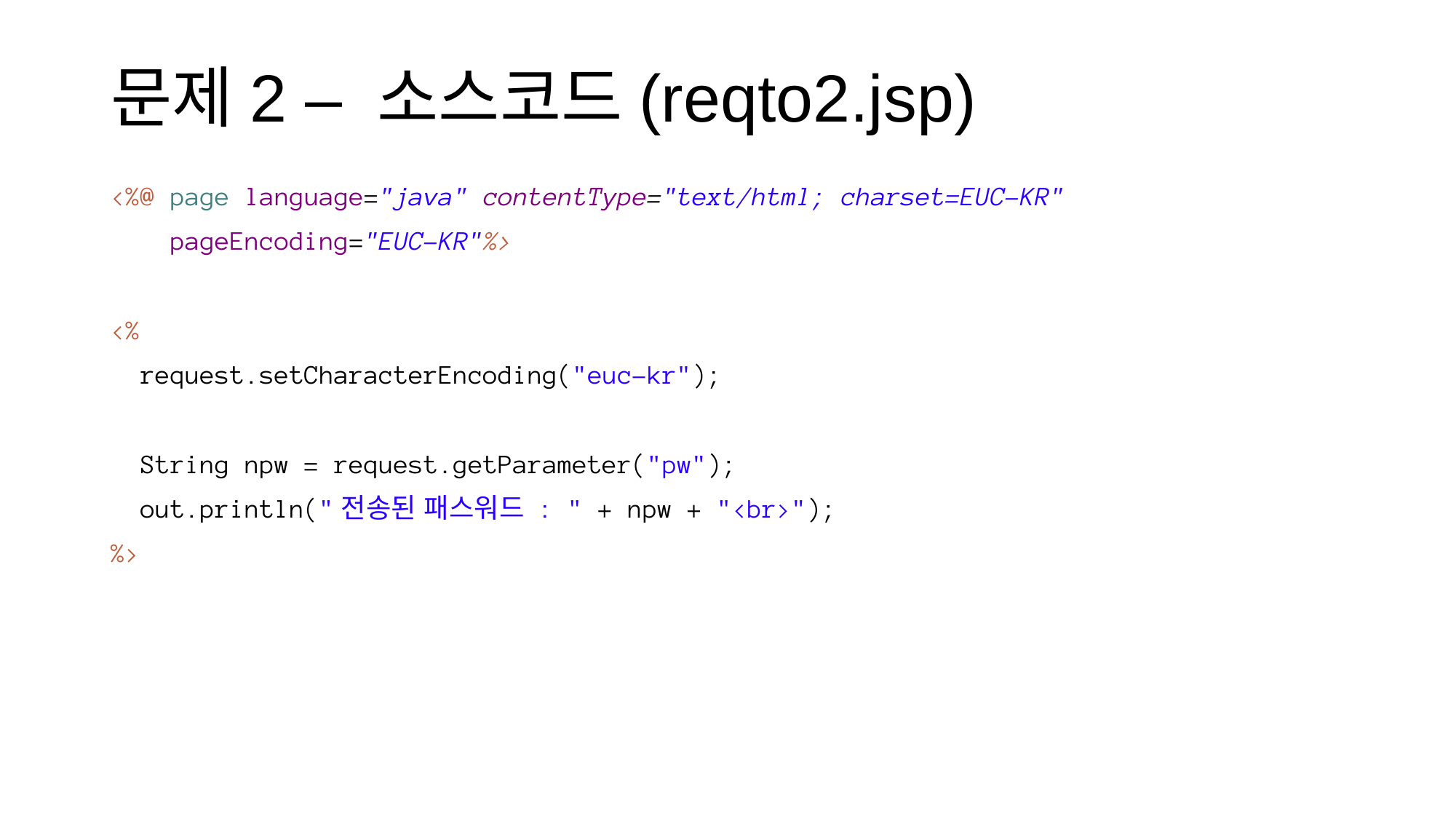

# 문제2 – 소스코드(reqto2.jsp)
<%@ page language="java" contentType="text/html; charset=EUC-KR"
    pageEncoding="EUC-KR"%>

<%
  request.setCharacterEncoding("euc-kr");

  String npw = request.getParameter("pw");
  out.println("전송된 패스워드 : " + npw + "<br>");
%>